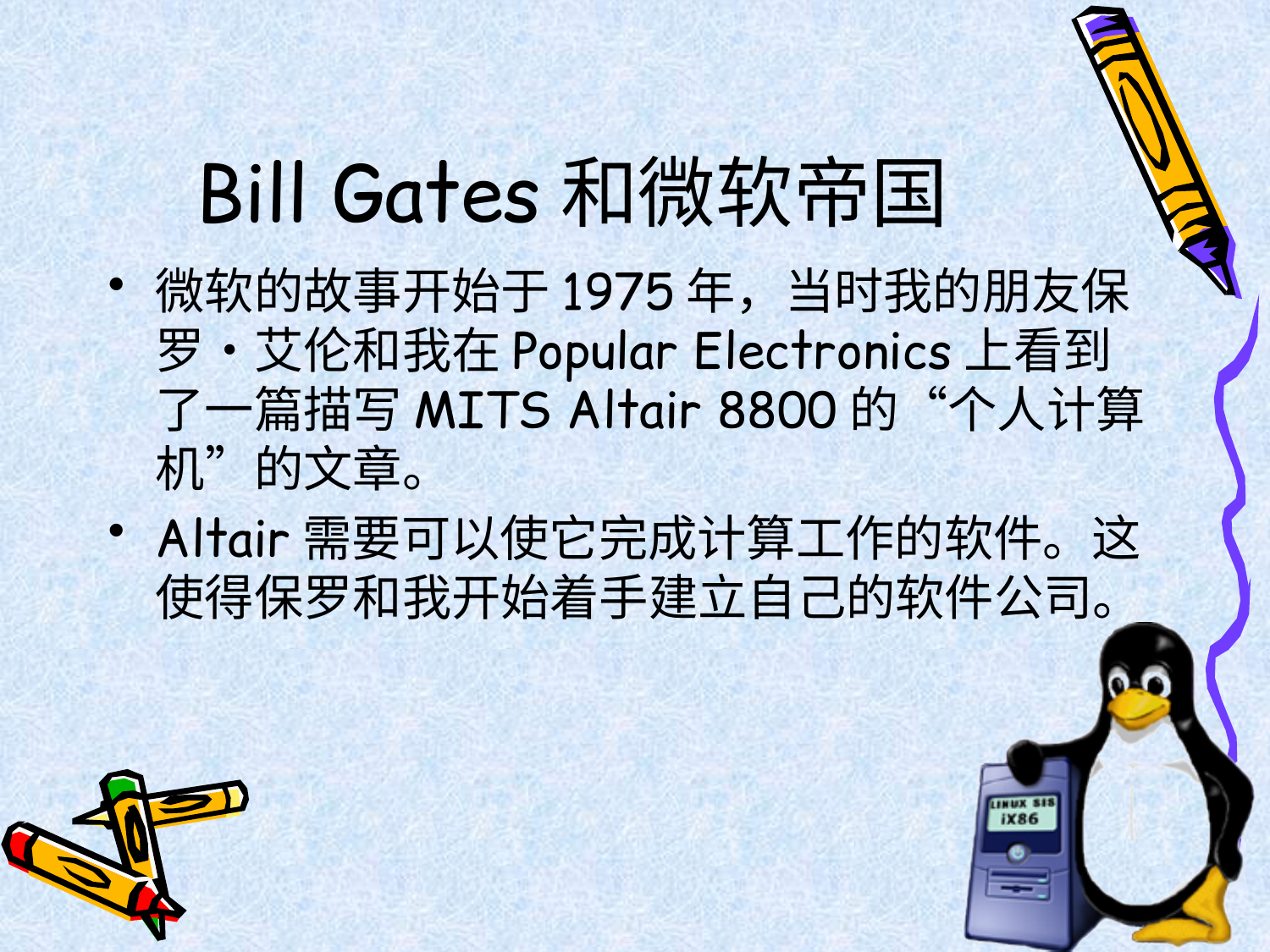

# Bill Gates和微软帝国
微软的故事开始于1975年，当时我的朋友保罗•艾伦和我在Popular Electronics上看到了一篇描写MITS Altair 8800的“个人计算机”的文章。
Altair需要可以使它完成计算工作的软件。这使得保罗和我开始着手建立自己的软件公司。